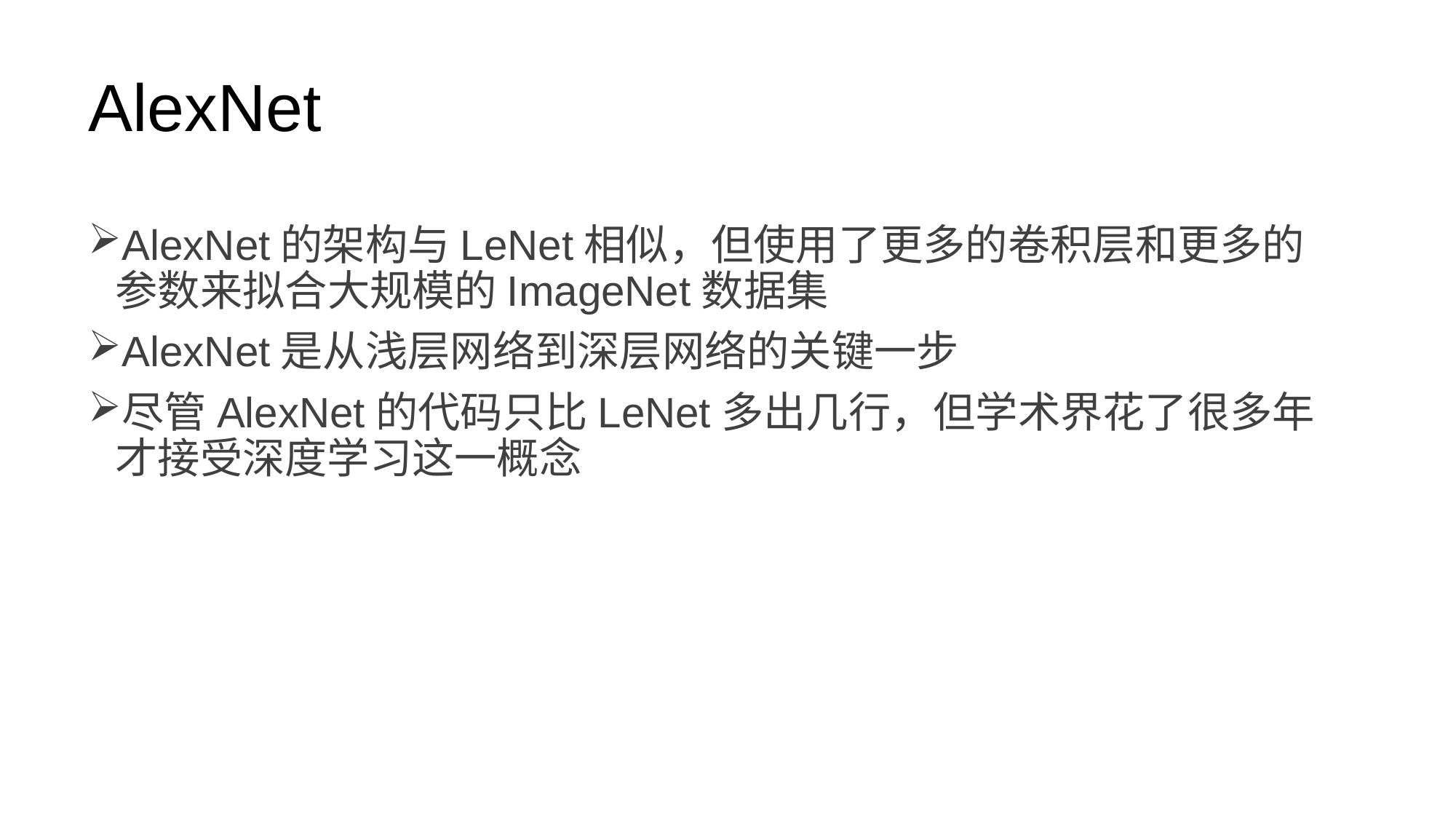

# AlexNet
AlexNet的架构与LeNet相似，但使用了更多的卷积层和更多的参数来拟合大规模的ImageNet数据集
AlexNet是从浅层网络到深层网络的关键一步
尽管AlexNet的代码只比LeNet多出几行，但学术界花了很多年才接受深度学习这一概念